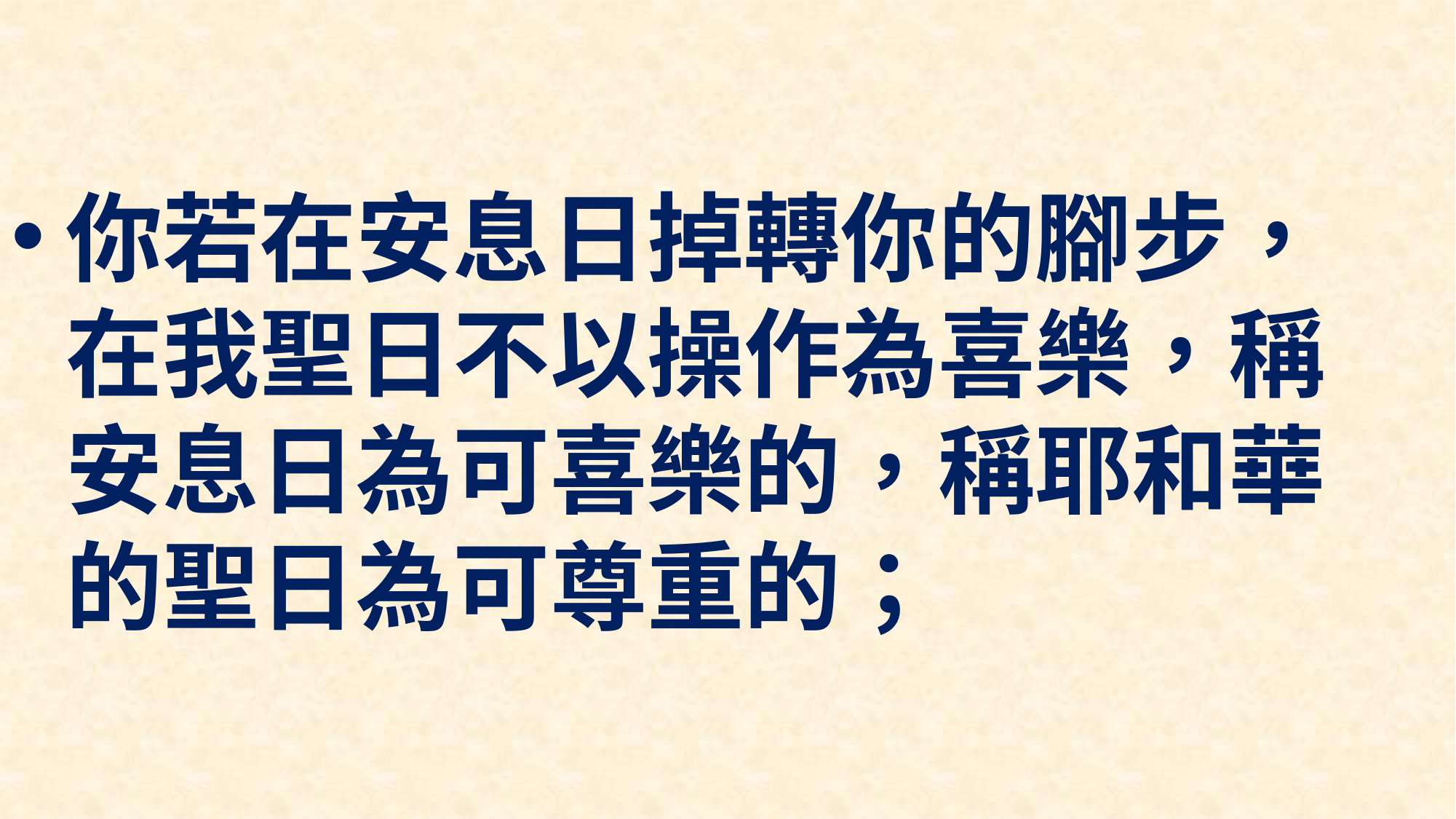

你若在安息日掉轉你的腳步，在我聖日不以操作為喜樂，稱安息日為可喜樂的，稱耶和華的聖日為可尊重的；